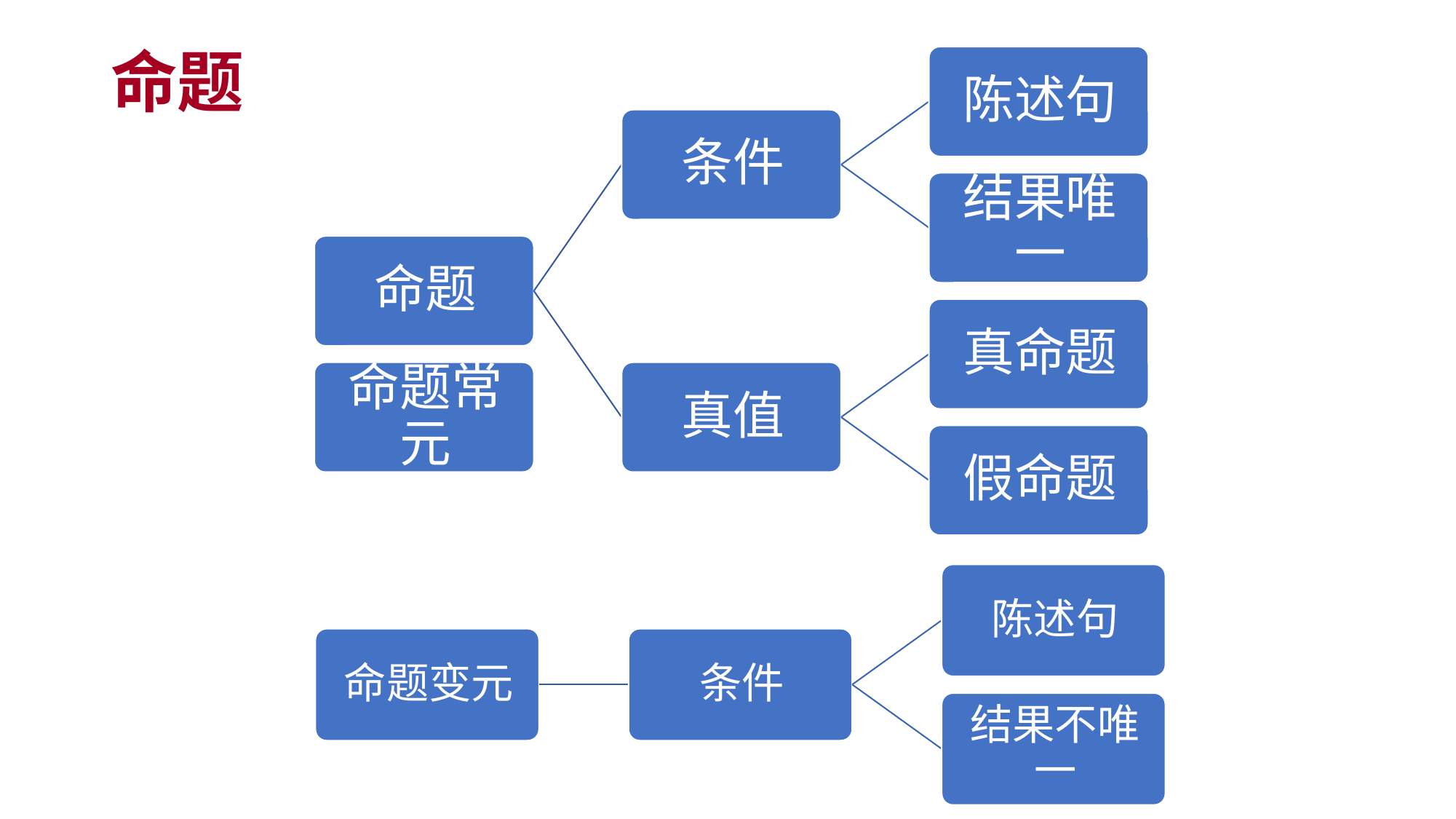

命题
命题

条件

陈述句

结果唯一

真值

真命题

假命题
命题常元
命题变元

条件

陈述句

结果不唯一
2